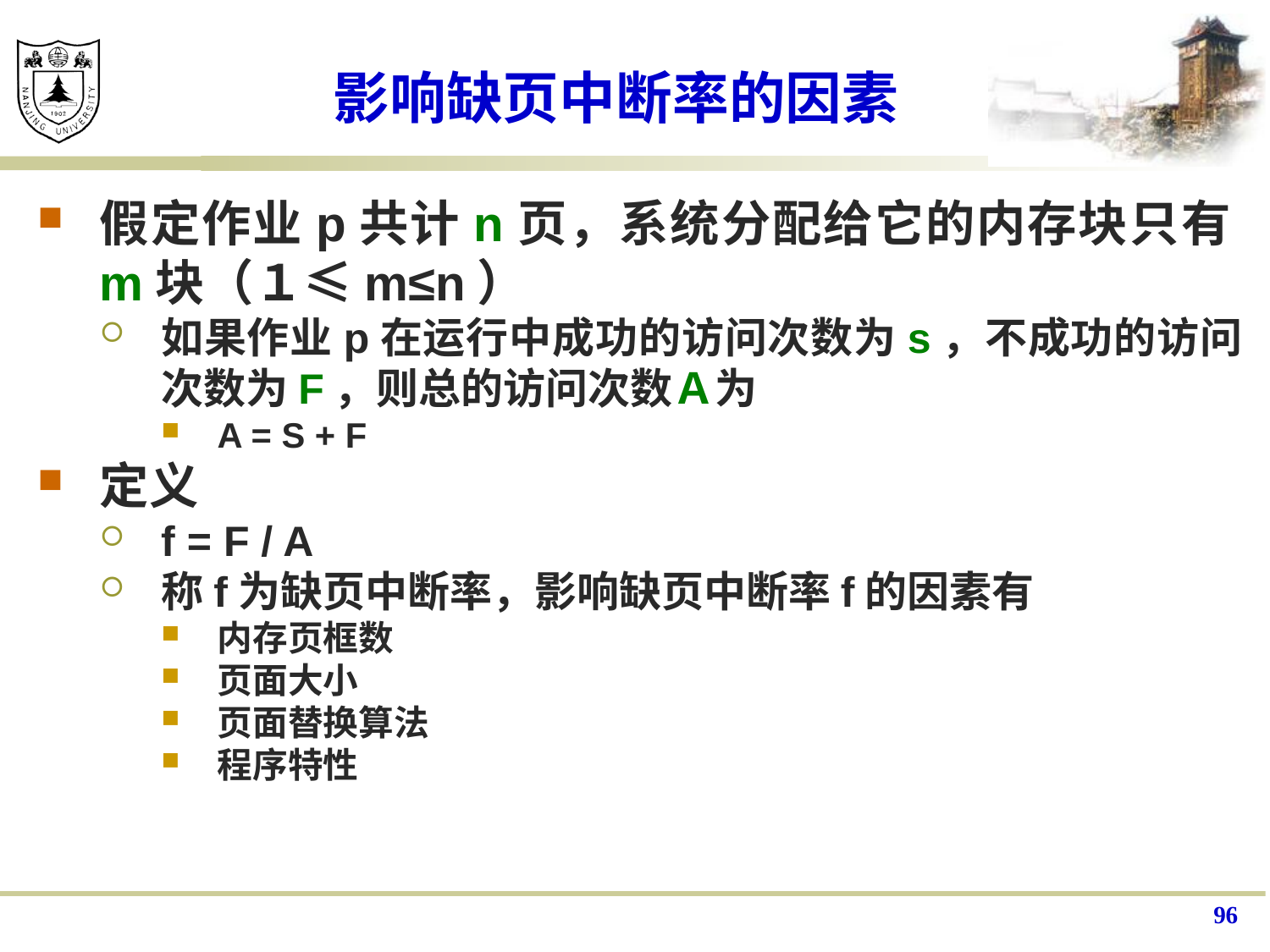

# 影响缺页中断率的因素
假定作业p共计n页，系统分配给它的内存块只有m块（１≤m≤n）
如果作业p在运行中成功的访问次数为s，不成功的访问次数为F，则总的访问次数Ａ为
A = S + F
定义
f = F / A
称f为缺页中断率，影响缺页中断率f的因素有
内存页框数
页面大小
页面替换算法
程序特性

96